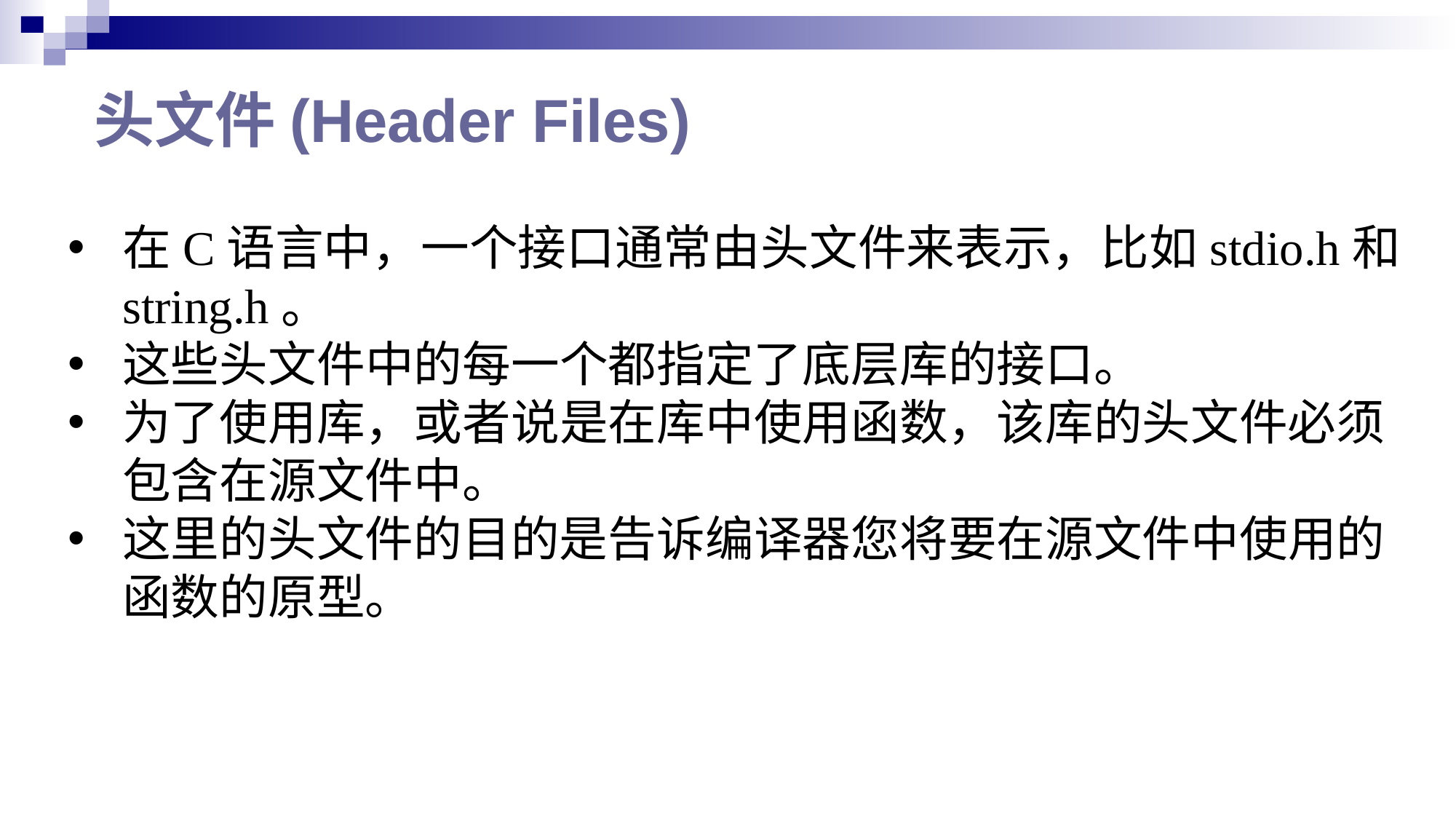

# 头文件(Header Files)
在C语言中，一个接口通常由头文件来表示，比如stdio.h和string.h。
这些头文件中的每一个都指定了底层库的接口。
为了使用库，或者说是在库中使用函数，该库的头文件必须包含在源文件中。
这里的头文件的目的是告诉编译器您将要在源文件中使用的函数的原型。